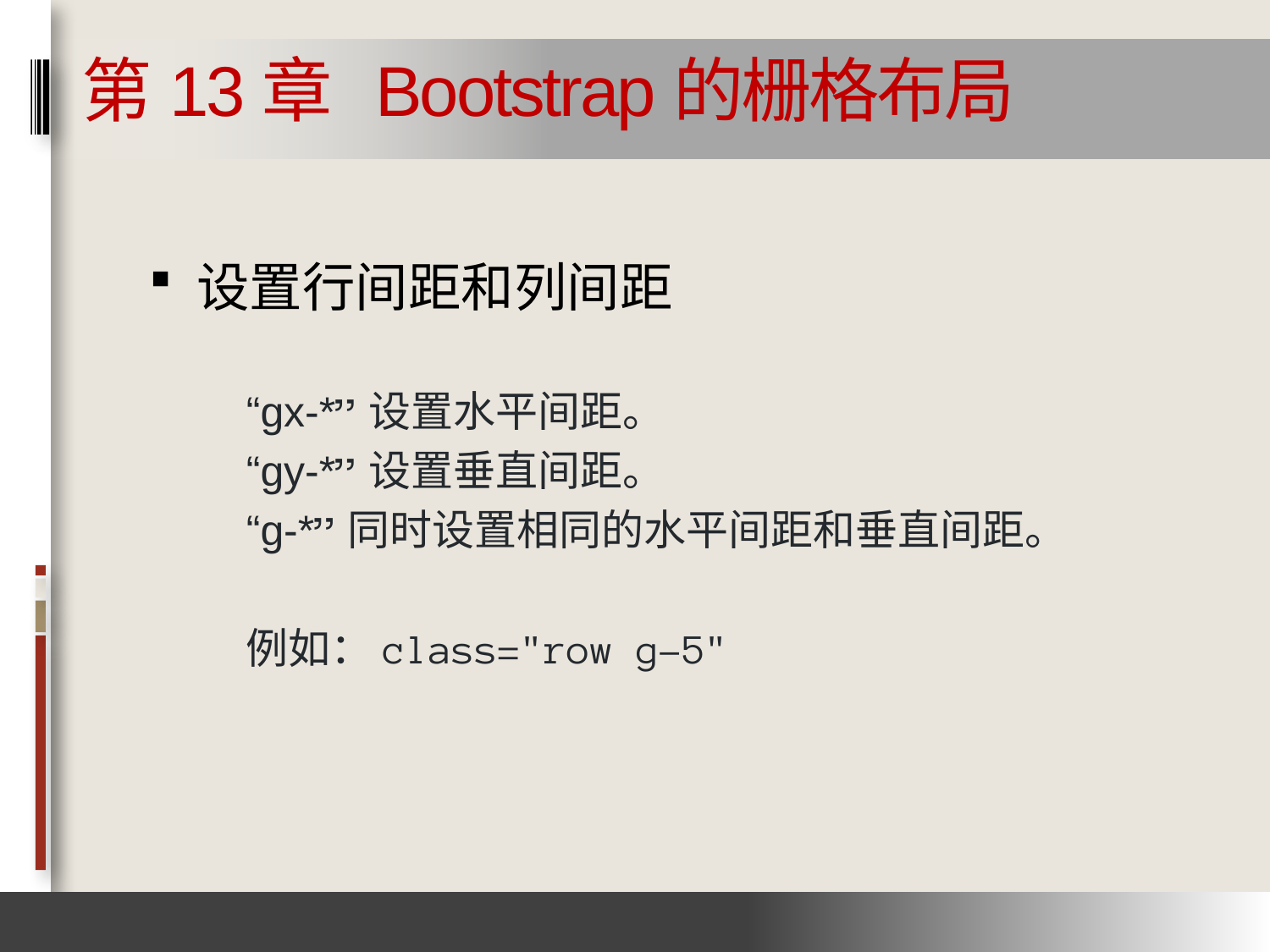

# 第13章  Bootstrap的栅格布局
设置行间距和列间距

“gx-*”设置水平间距。
“gy-*”设置垂直间距。
“g-*”同时设置相同的水平间距和垂直间距。

例如：class="row g-5"